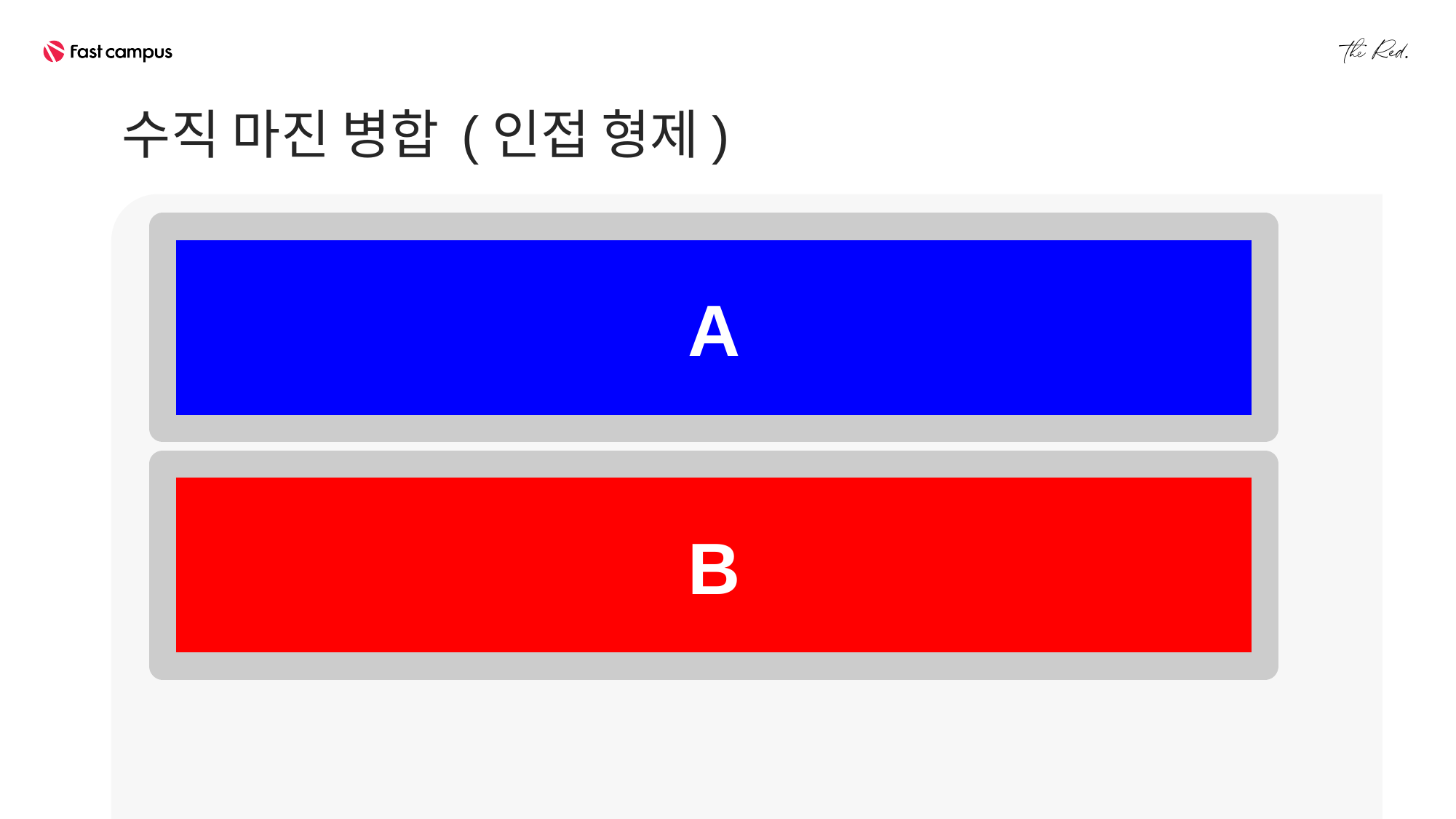

수직 마진 병합 (인접 형제)
A
B